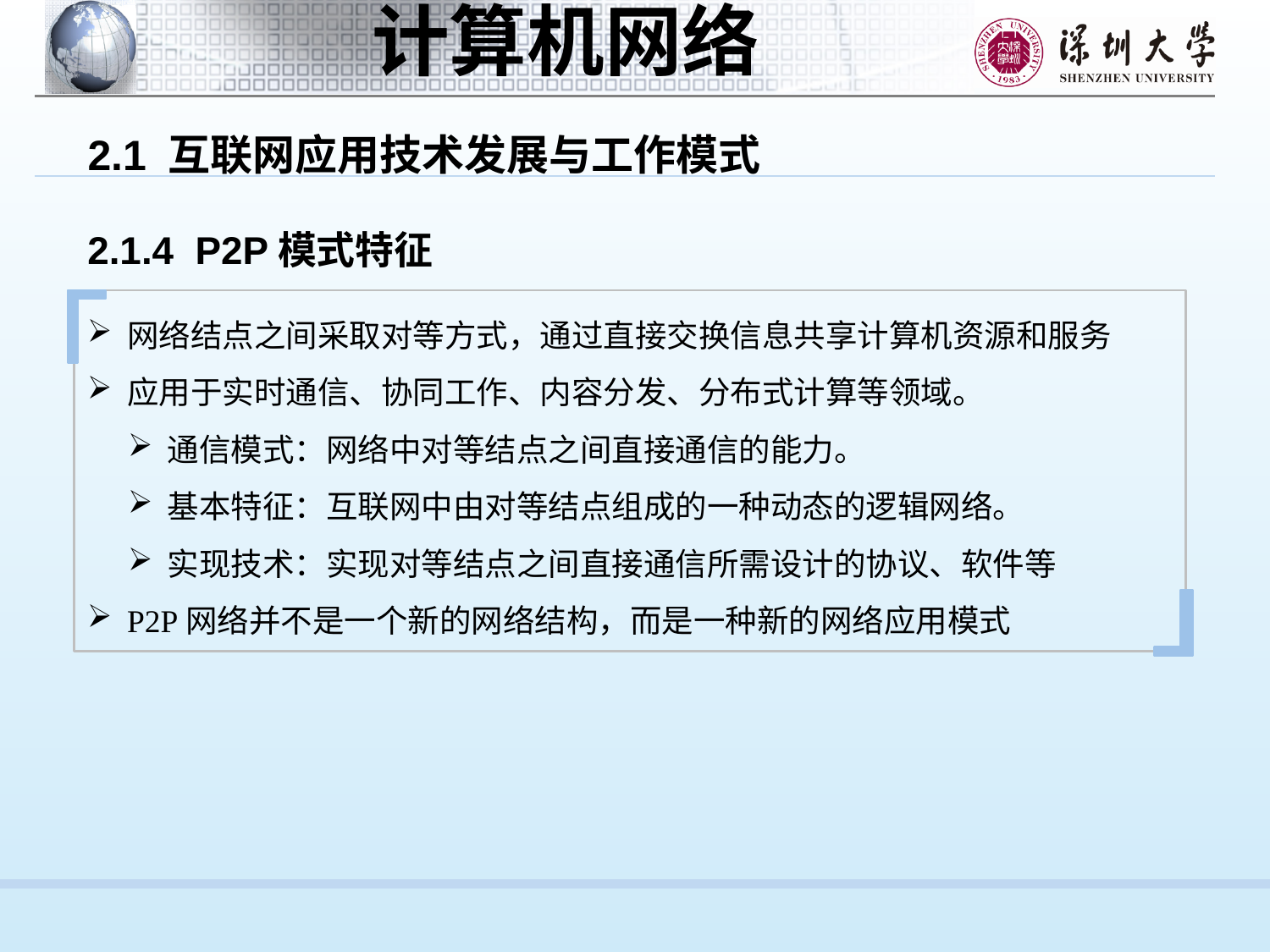

2.1 互联网应用技术发展与工作模式
2.1.4  P2P模式特征

网络结点之间采取对等方式，通过直接交换信息共享计算机资源和服务
应用于实时通信、协同工作、内容分发、分布式计算等领域。
通信模式：网络中对等结点之间直接通信的能力。
基本特征：互联网中由对等结点组成的一种动态的逻辑网络。
实现技术：实现对等结点之间直接通信所需设计的协议、软件等
P2P网络并不是一个新的网络结构，而是一种新的网络应用模式